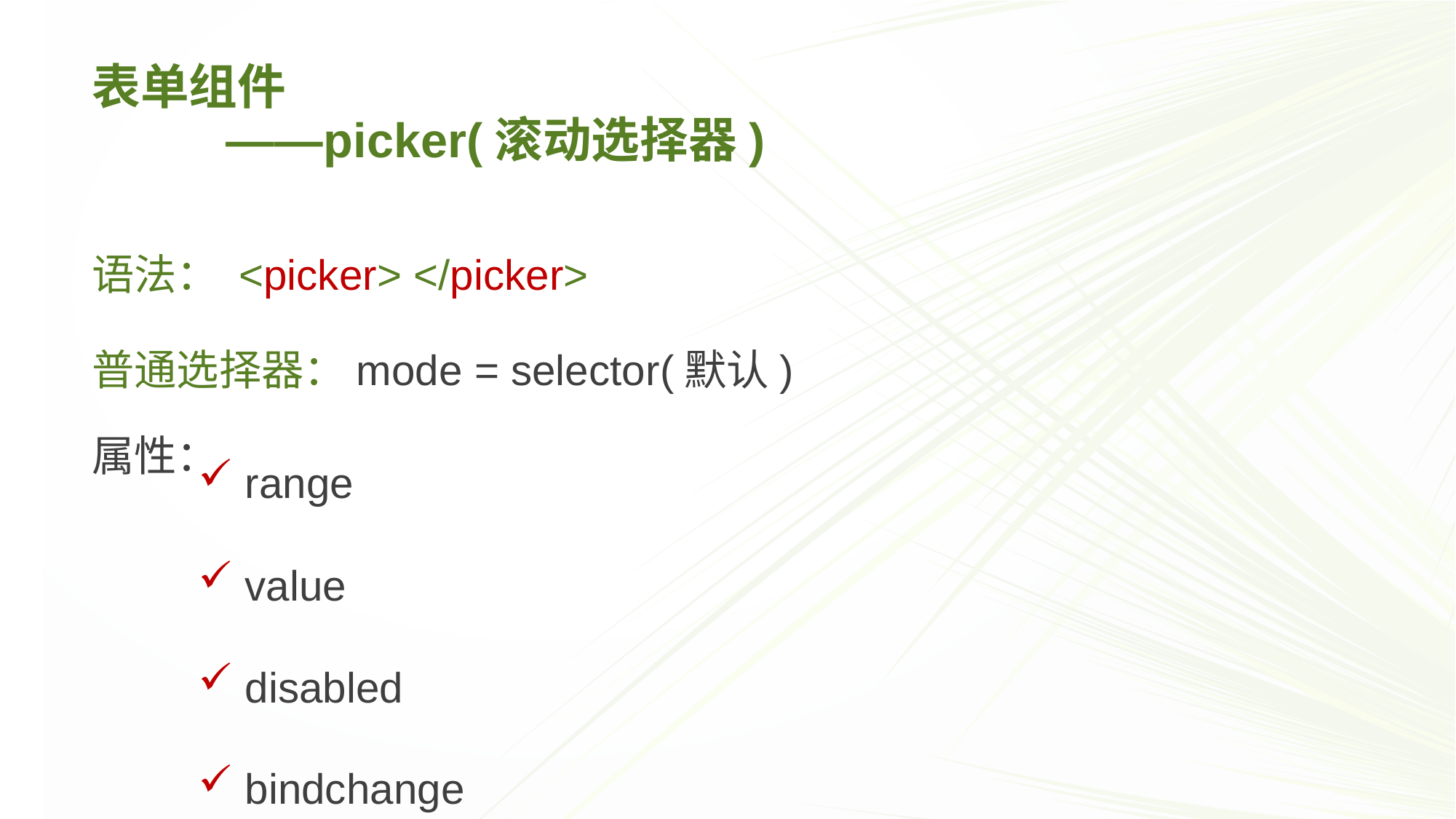

语法： <picker> </picker>
表单组件
          ——picker(滚动选择器)
普通选择器：mode = selector(默认)
属性：
 range
 value
 disabled
 bindchange